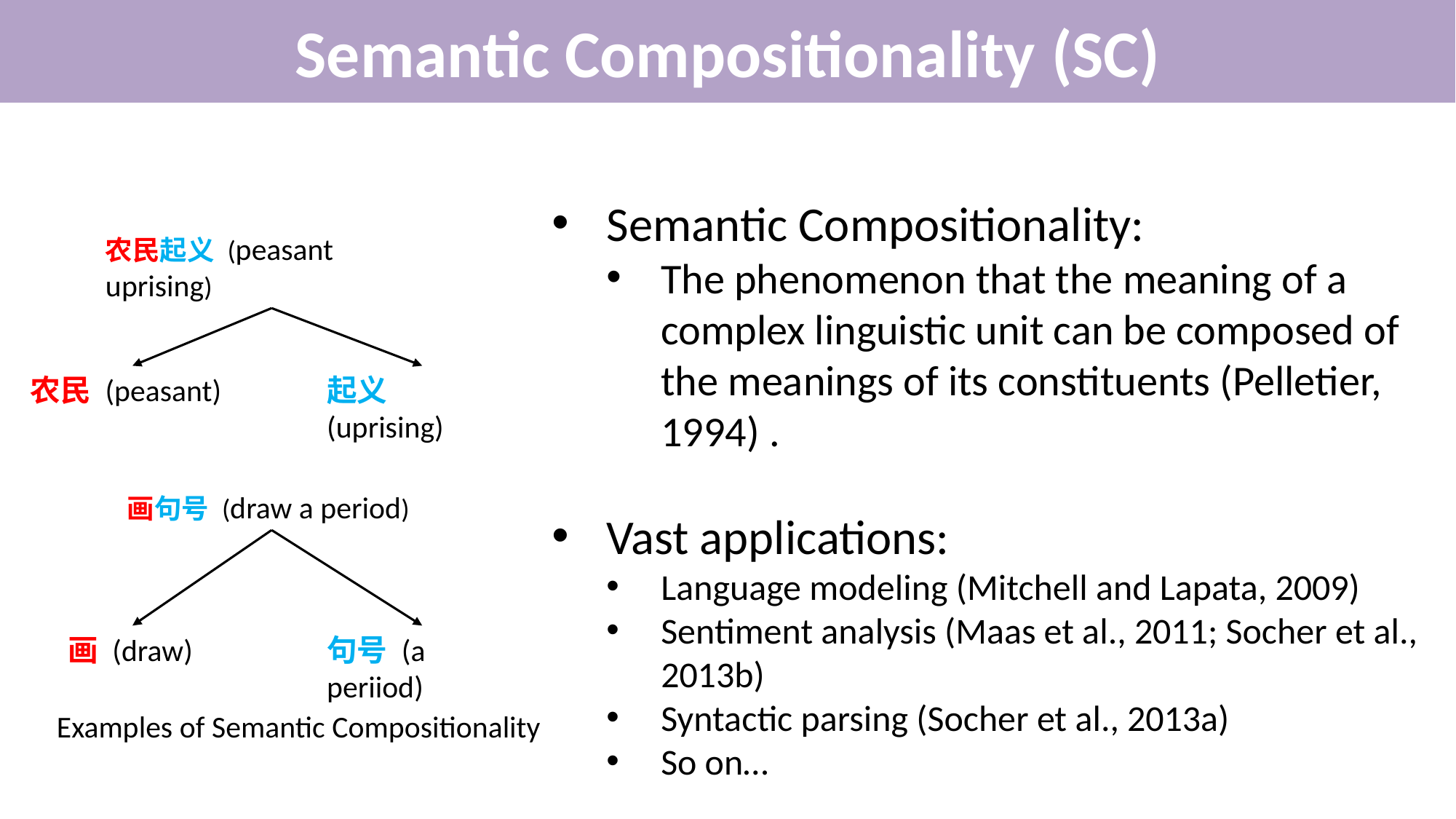

Semantic Compositionality (SC)
Semantic Compositionality:
The phenomenon that the meaning of a complex linguistic unit can be composed of the meanings of its constituents (Pelletier, 1994) .

Vast applications:
Language modeling (Mitchell and Lapata, 2009)
Sentiment analysis (Maas et al., 2011; Socher et al., 2013b)
Syntactic parsing (Socher et al., 2013a)
So on…
农民起义 (peasant uprising)
农民 (peasant)
起义 (uprising)
画句号 (draw a period)
画 (draw)
句号 (a periiod)
Examples of Semantic Compositionality